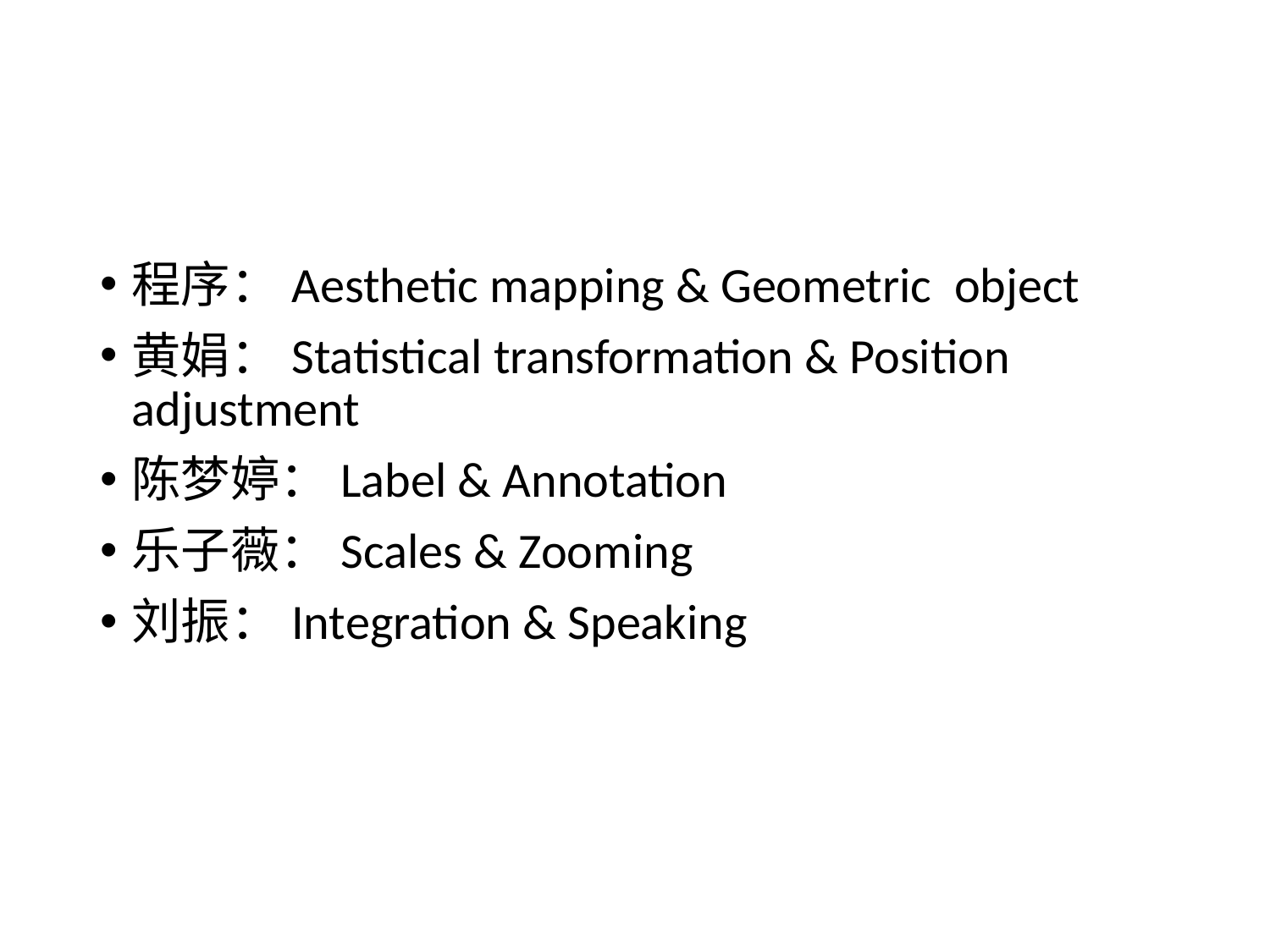

程序：Aesthetic mapping & Geometric  object
黄娟：Statistical transformation & Position adjustment
陈梦婷：Label & Annotation
乐子薇：Scales & Zooming
刘振：Integration & Speaking